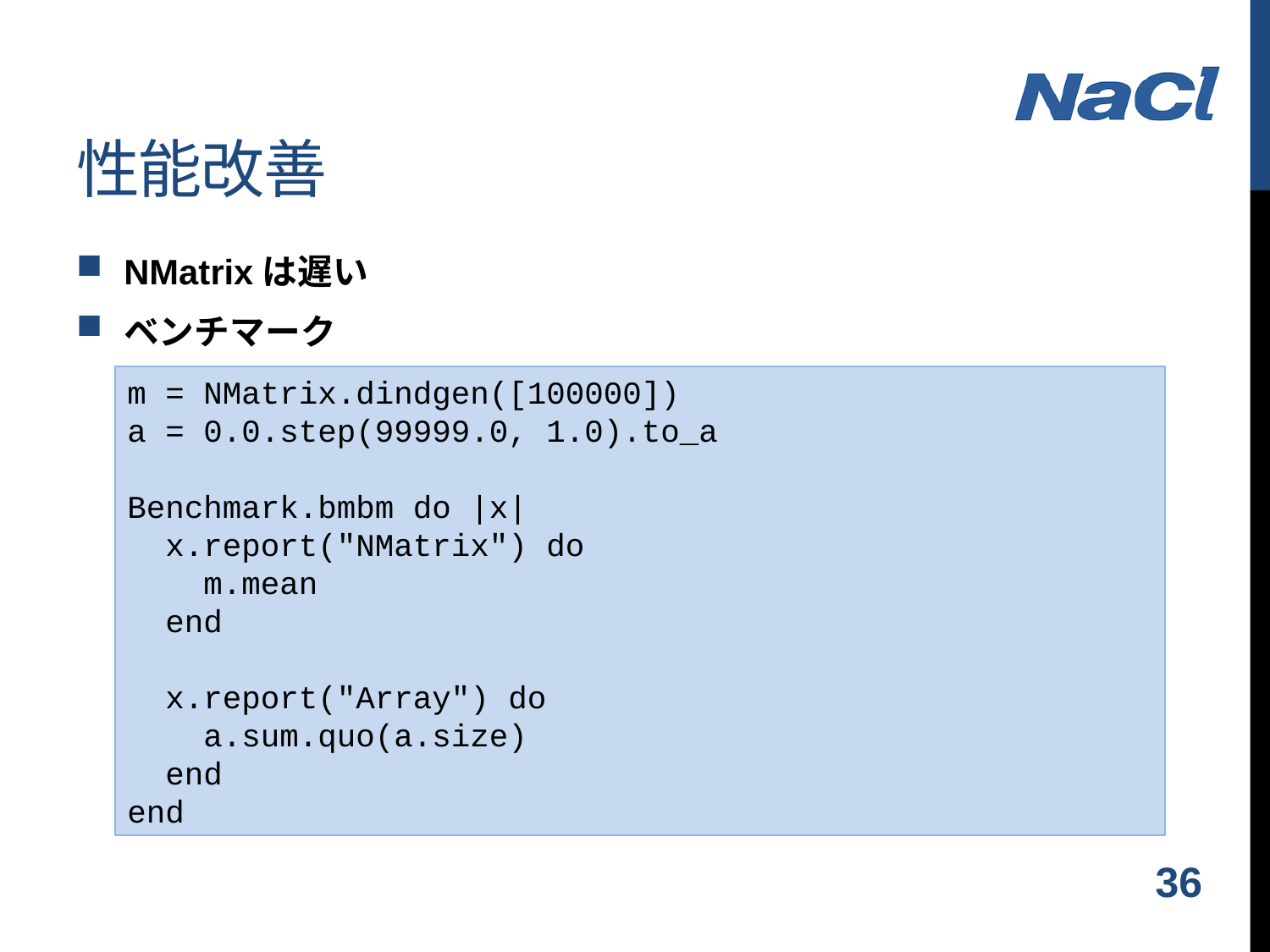

# 性能改善
NMatrixは遅い
ベンチマーク
m = NMatrix.dindgen([100000])
a = 0.0.step(99999.0, 1.0).to_a

Benchmark.bmbm do |x|
  x.report("NMatrix") do
    m.mean
  end

  x.report("Array") do
    a.sum.quo(a.size)
  end
end

36